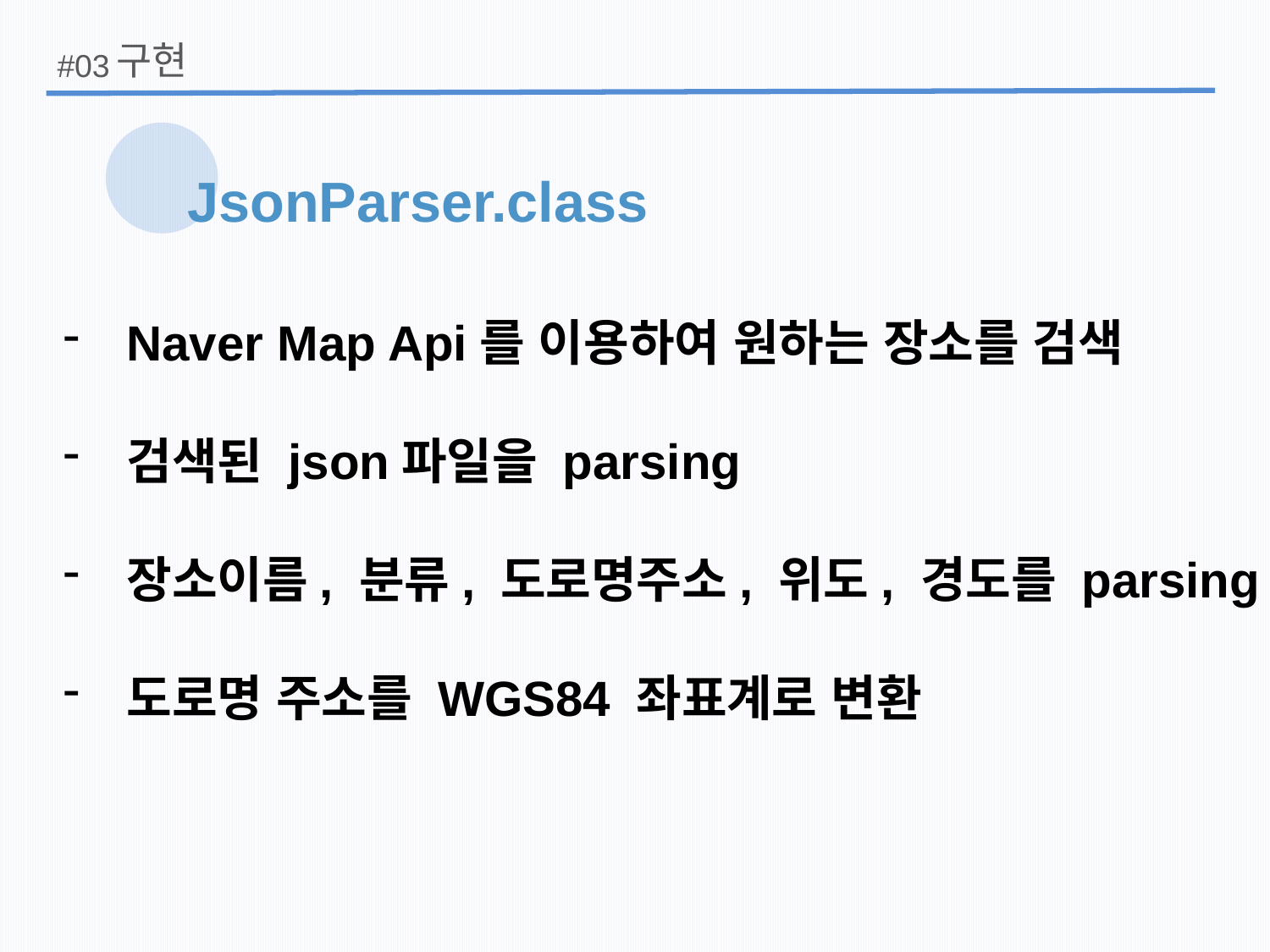

구현
#03

JsonParser.class
Naver Map Api를 이용하여 원하는 장소를 검색

검색된 json파일을 parsing

장소이름, 분류, 도로명주소, 위도, 경도를 parsing

도로명 주소를 WGS84 좌표계로 변환